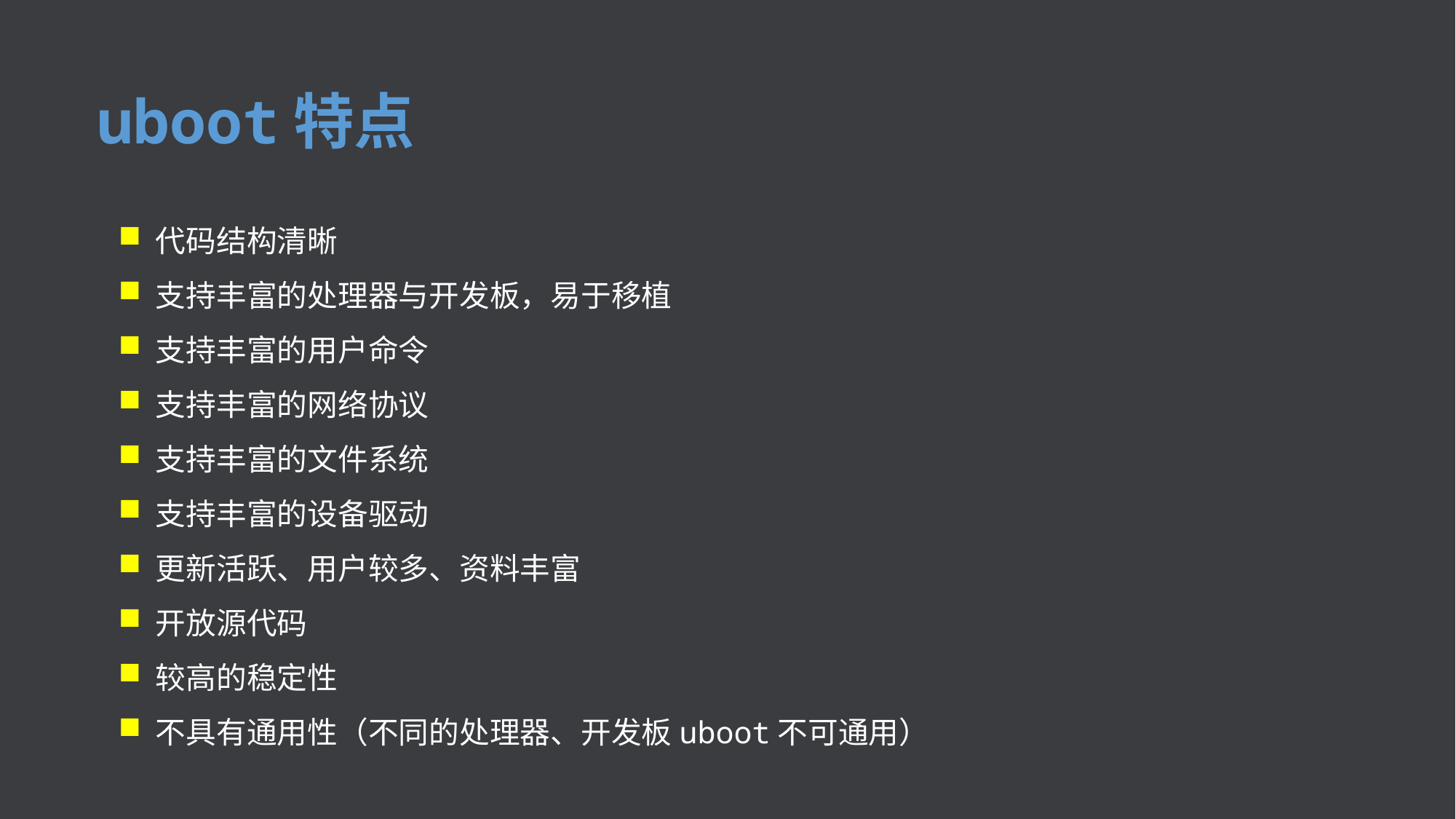

uboot特点

 代码结构清晰
 支持丰富的处理器与开发板，易于移植
 支持丰富的用户命令
 支持丰富的网络协议
 支持丰富的文件系统
 支持丰富的设备驱动
 更新活跃、用户较多、资料丰富
 开放源代码
 较高的稳定性
 不具有通用性（不同的处理器、开发板uboot不可通用）